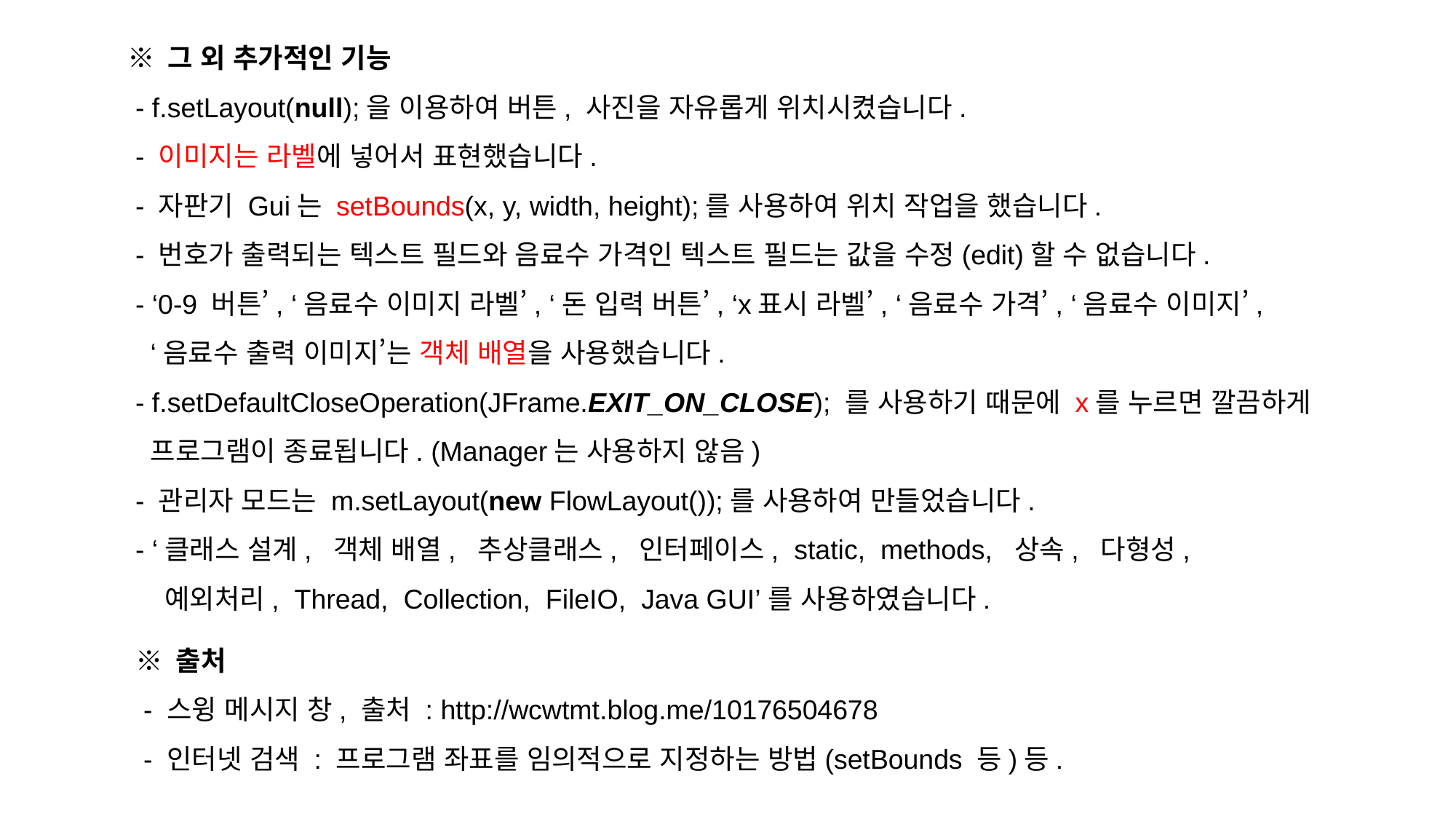

※ 그 외 추가적인 기능
 - f.setLayout(null);을 이용하여 버튼, 사진을 자유롭게 위치시켰습니다.
 - 이미지는 라벨에 넣어서 표현했습니다.
 - 자판기 Gui는 setBounds(x, y, width, height);를 사용하여 위치 작업을 했습니다.
 - 번호가 출력되는 텍스트 필드와 음료수 가격인 텍스트 필드는 값을 수정(edit)할 수 없습니다.
 - ‘0-9 버튼’, ‘음료수 이미지 라벨’, ‘돈 입력 버튼’, ‘x표시 라벨’, ‘음료수 가격’, ‘음료수 이미지’,
   ‘음료수 출력 이미지’는 객체 배열을 사용했습니다.
 - f.setDefaultCloseOperation(JFrame.EXIT_ON_CLOSE); 를 사용하기 때문에 x를 누르면 깔끔하게
   프로그램이 종료됩니다. (Manager는 사용하지 않음)
 - 관리자 모드는 m.setLayout(new FlowLayout());를 사용하여 만들었습니다.
 - ‘클래스 설계,  객체 배열,  추상클래스,  인터페이스,  static,  methods,  상속,  다형성,
    예외처리,  Thread,  Collection,  FileIO,  Java GUI’를 사용하였습니다.

※ 출처
 - 스윙 메시지 창, 출처 : http://wcwtmt.blog.me/10176504678
 - 인터넷 검색 : 프로그램 좌표를 임의적으로 지정하는 방법(setBounds 등)등.